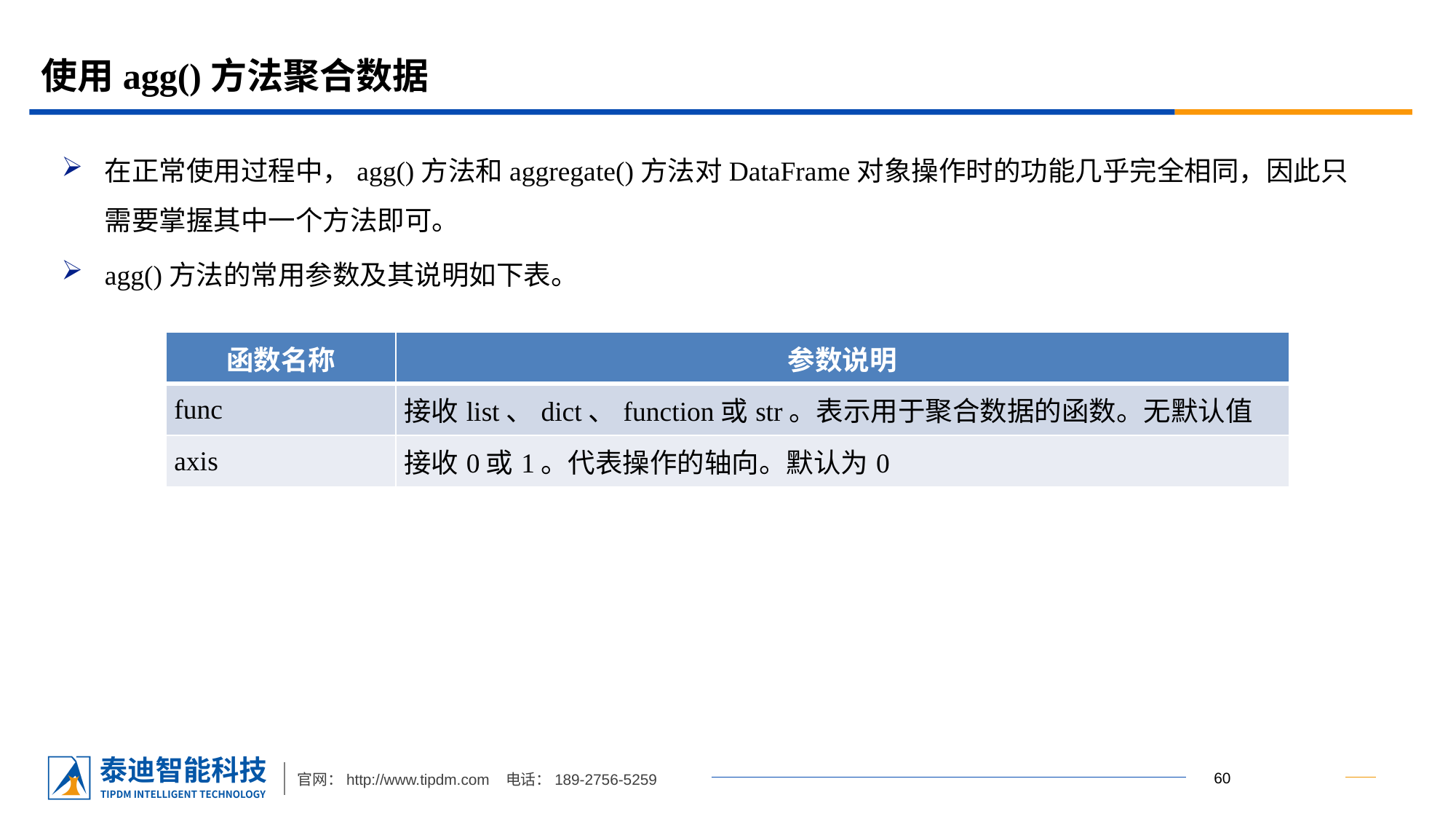

# 使用agg()方法聚合数据
在正常使用过程中，agg()方法和aggregate()方法对DataFrame对象操作时的功能几乎完全相同，因此只需要掌握其中一个方法即可。
agg()方法的常用参数及其说明如下表。

| 函数名称 | 参数说明 |
| --- | --- |
| func | 接收list、dict、function或str。表示用于聚合数据的函数。无默认值 |
| axis | 接收0或1。代表操作的轴向。默认为0 |